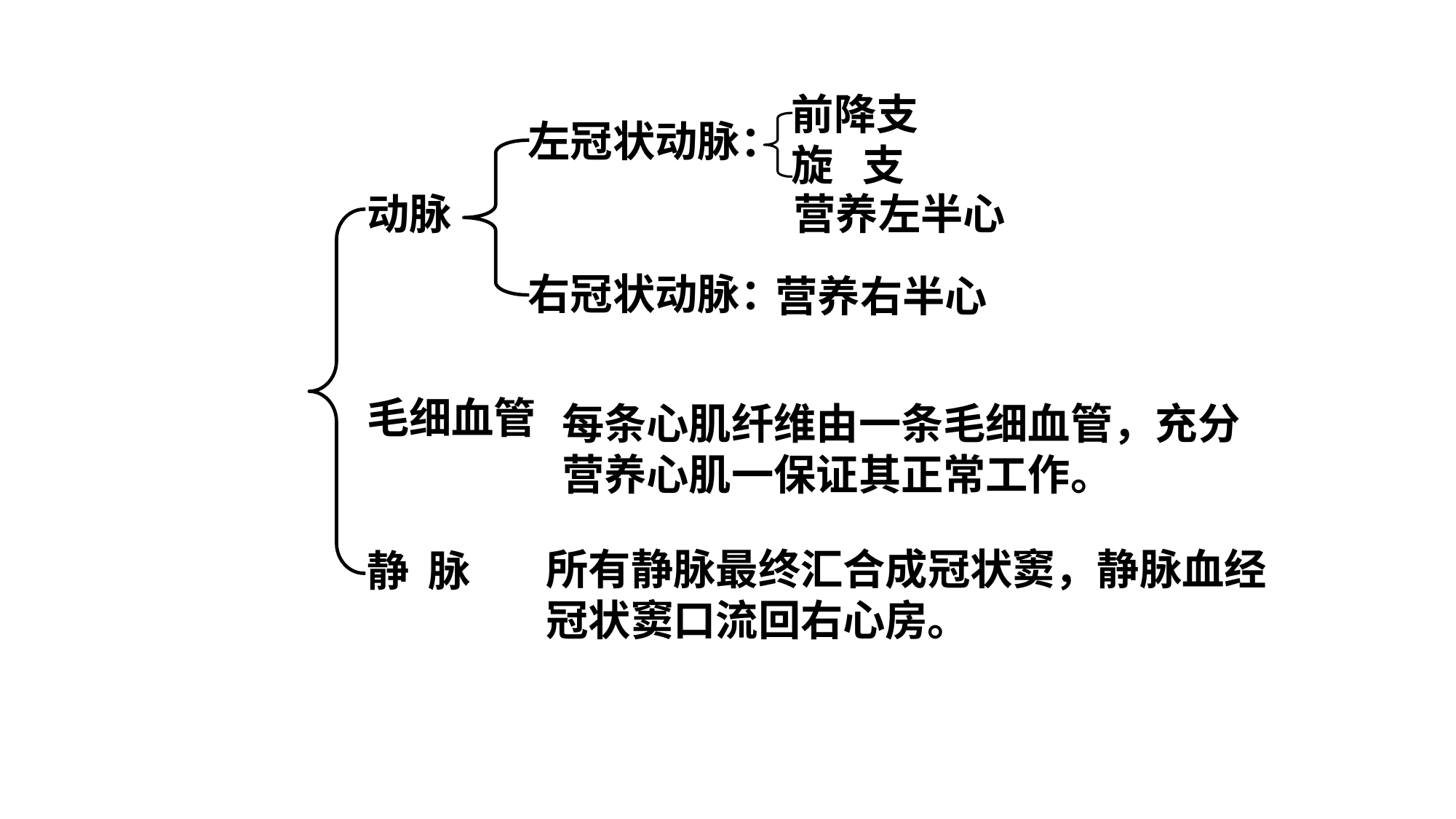

前降支
旋   支

营养左半心
左冠状动脉：

右冠状动脉：

动脉

毛细血管

静  脉

营养右半心
每条心肌纤维由一条毛细血管，充分
营养心肌一保证其正常工作。
所有静脉最终汇合成冠状窦，静脉血经
冠状窦口流回右心房。